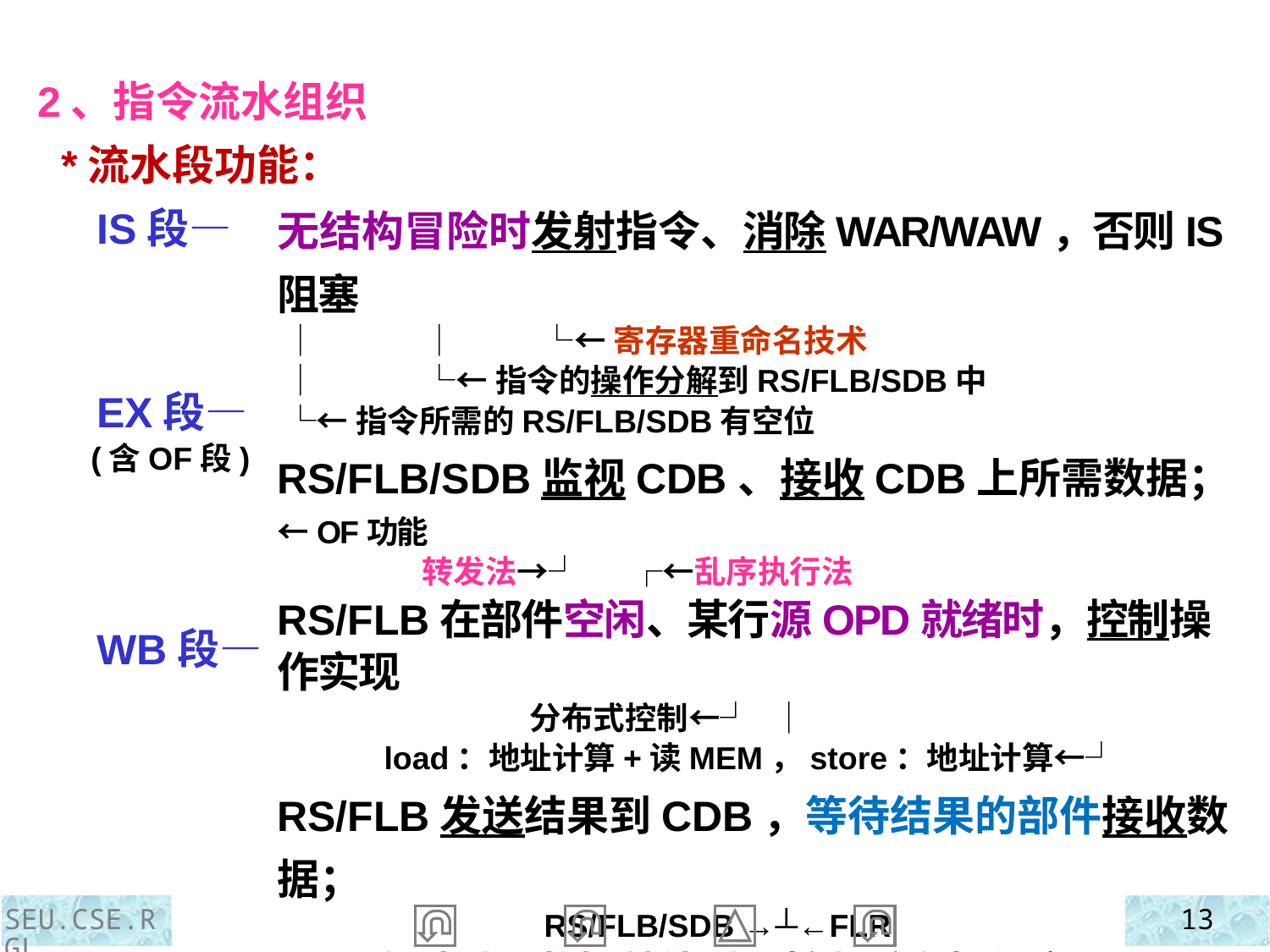

2、指令流水组织
  *流水段功能：
     IS段—

     EX段—
      (含OF段)

     WB段—
无结构冒险时发射指令、消除WAR/WAW，否则IS阻塞
 │               │            └←寄存器重命名技术
 │               └←指令的操作分解到RS/FLB/SDB中
 └←指令所需的RS/FLB/SDB有空位
RS/FLB/SDB监视CDB、接收CDB上所需数据； ←OF功能
                   转发法→┘       ┌←乱序执行法
RS/FLB在部件空闲、某行源OPD就绪时，控制操作实现
                                  分布式控制←┘   │
            load：地址计算+读MEM，store：地址计算←┘
RS/FLB发送结果到CDB，等待结果的部件接收数据；
                              RS/FLB/SDB →┴←FLR
SDB在地址和数据就绪时，控制访存操作实现
SEU.CSE.RGL
13